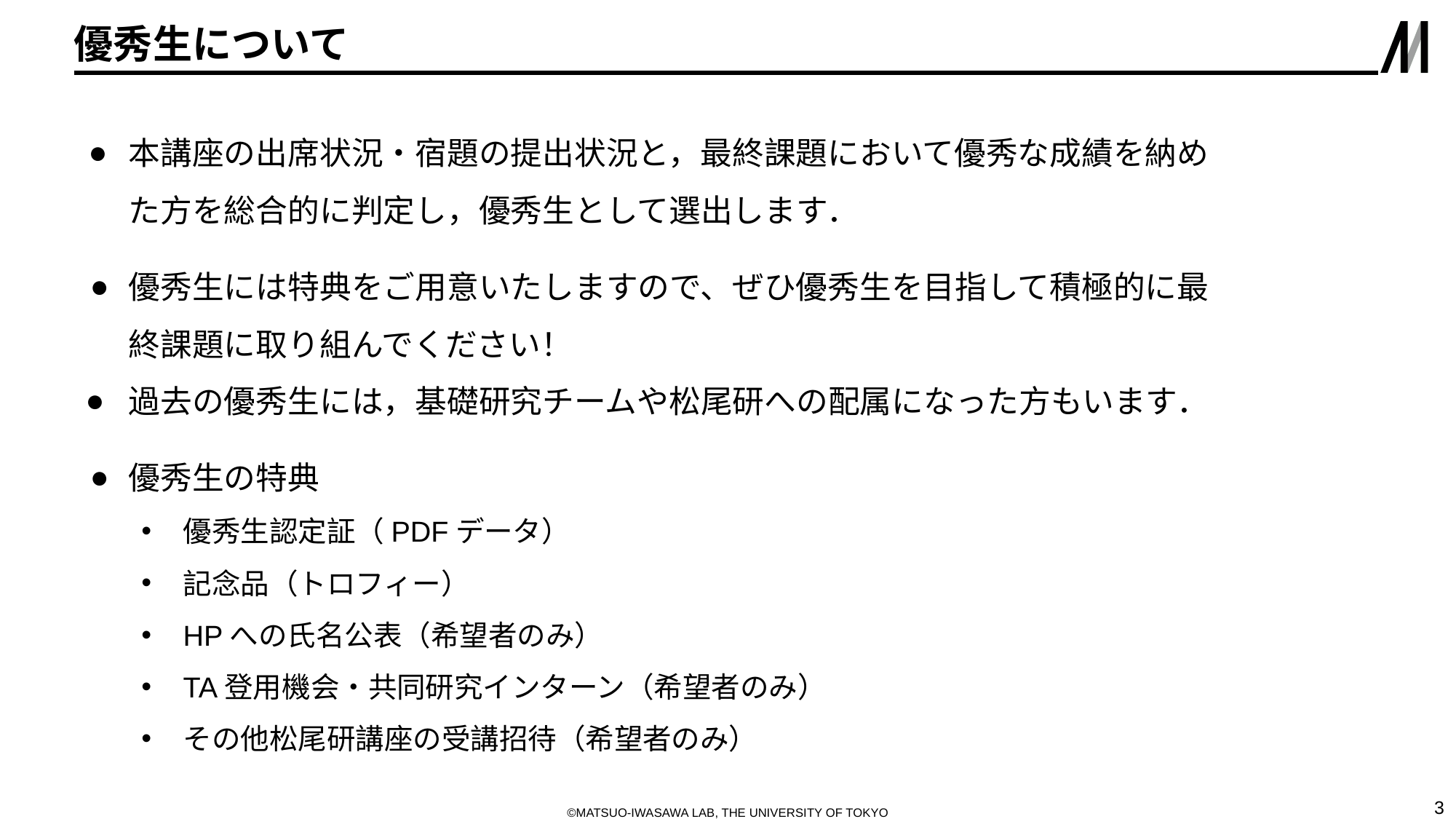

# 優秀生について
本講座の出席状況・宿題の提出状況と，最終課題において優秀な成績を納めた方を総合的に判定し，優秀生として選出します．

優秀生には特典をご用意いたしますので、ぜひ優秀生を目指して積極的に最終課題に取り組んでください！
過去の優秀生には，基礎研究チームや松尾研への配属になった方もいます．

優秀生の特典
優秀生認定証（PDFデータ）
記念品（トロフィー）
HPへの氏名公表（希望者のみ）
TA登用機会・共同研究インターン（希望者のみ）
その他松尾研講座の受講招待（希望者のみ）